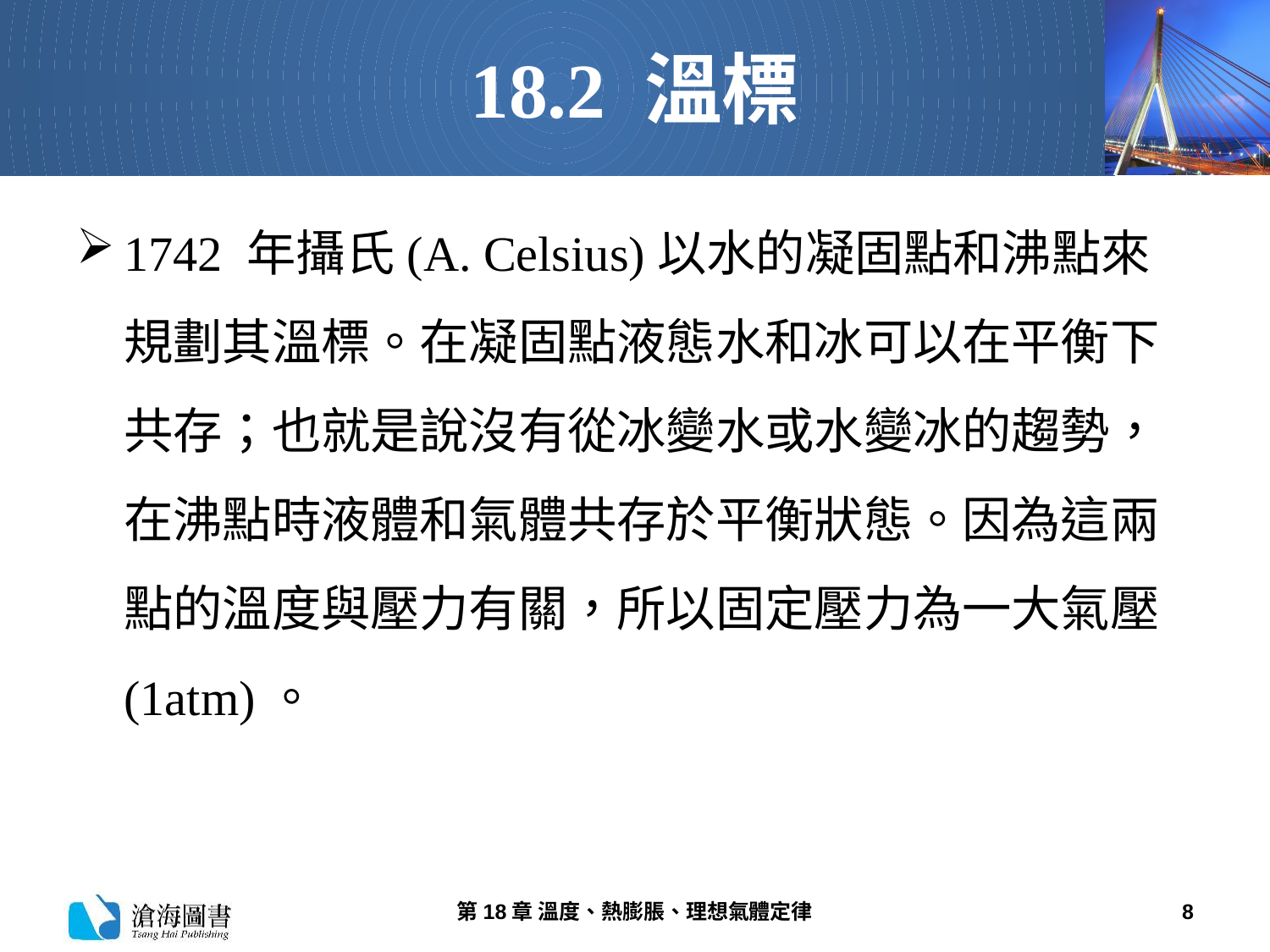

# 18.2 溫標
1742 年攝氏(A. Celsius)以水的凝固點和沸點來規劃其溫標。在凝固點液態水和冰可以在平衡下共存；也就是說沒有從冰變水或水變冰的趨勢，在沸點時液體和氣體共存於平衡狀態。因為這兩點的溫度與壓力有關，所以固定壓力為一大氣壓(1atm)。

第18章 溫度、熱膨脹、理想氣體定律
8